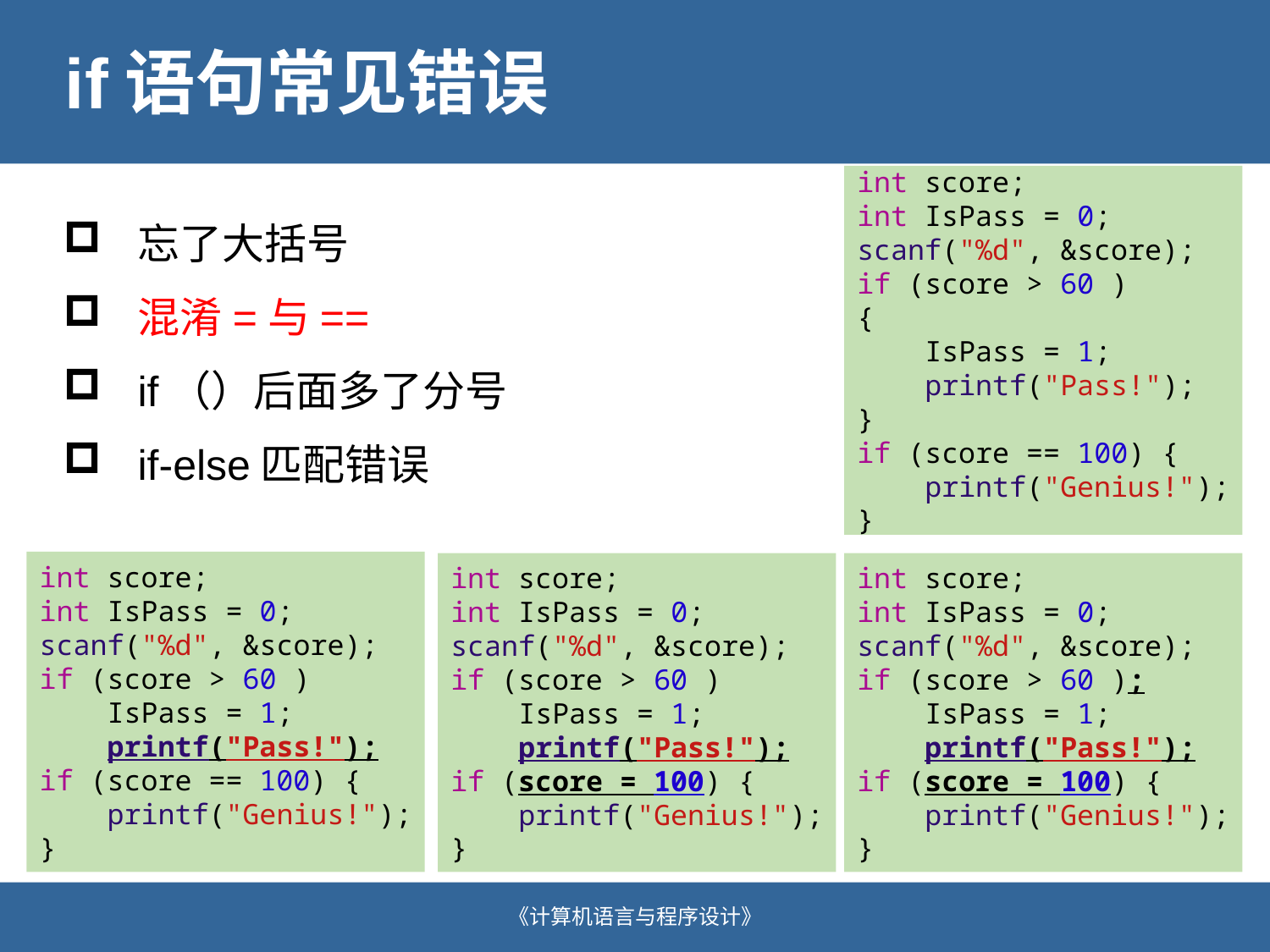

# if语句常见错误
int score;
int IsPass = 0;
scanf("%d", &score);
if (score > 60 )
{
    IsPass = 1;
    printf("Pass!");
}
if (score == 100) {
    printf("Genius!");
}
忘了大括号
混淆=与==
if（）后面多了分号
if-else匹配错误
int score;
int IsPass = 0;
scanf("%d", &score);
if (score > 60 )
    IsPass = 1;
    printf("Pass!");
if (score == 100) {
    printf("Genius!");
}
int score;
int IsPass = 0;
scanf("%d", &score);
if (score > 60 )
    IsPass = 1;
    printf("Pass!");
if (score = 100) {
    printf("Genius!");
}
int score;
int IsPass = 0;
scanf("%d", &score);
if (score > 60 );
    IsPass = 1;
    printf("Pass!");
if (score = 100) {
    printf("Genius!");
}

《计算机语言与程序设计》
72